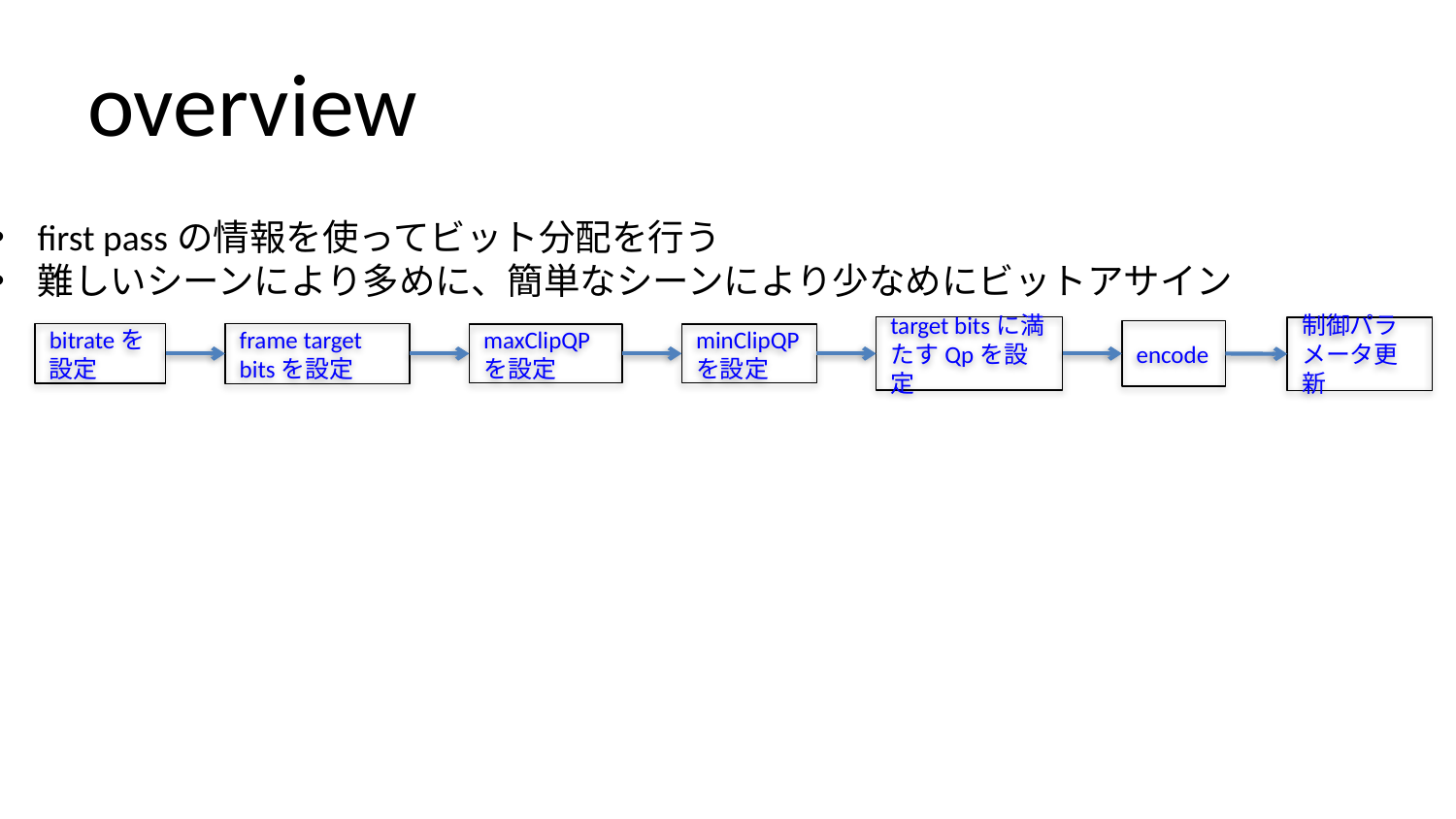

# overview
first passの情報を使ってビット分配を行う
難しいシーンにより多めに、簡単なシーンにより少なめにビットアサイン
target bitsに満たすQpを設定
制御パラメータ更新
encode
frame target　bitsを設定
bitrateを設定
maxClipQPを設定
minClipQPを設定